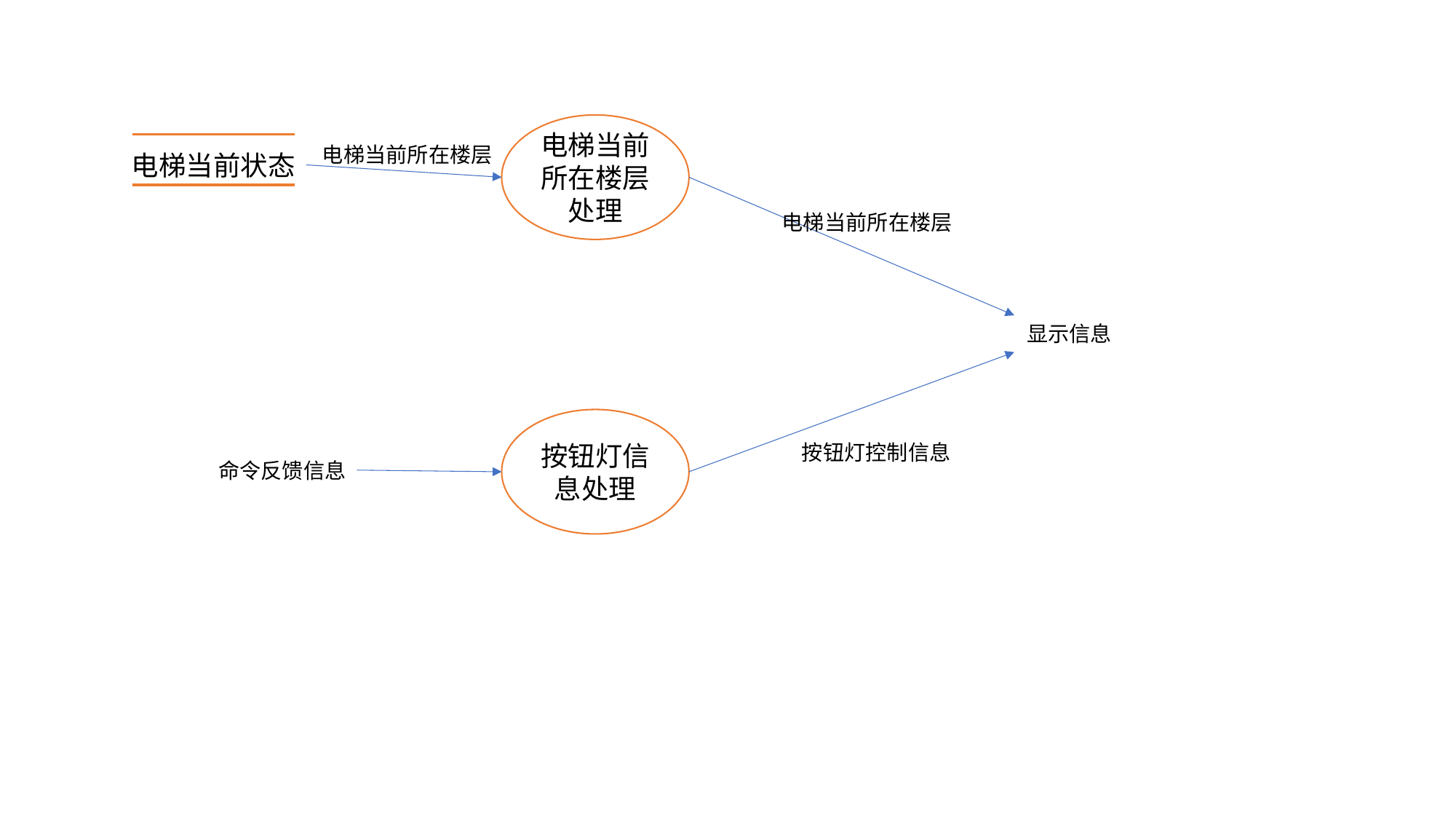

电梯当前所在楼层处理
电梯当前所在楼层
电梯当前状态
电梯当前所在楼层
显示信息
按钮灯信息处理
按钮灯控制信息
命令反馈信息